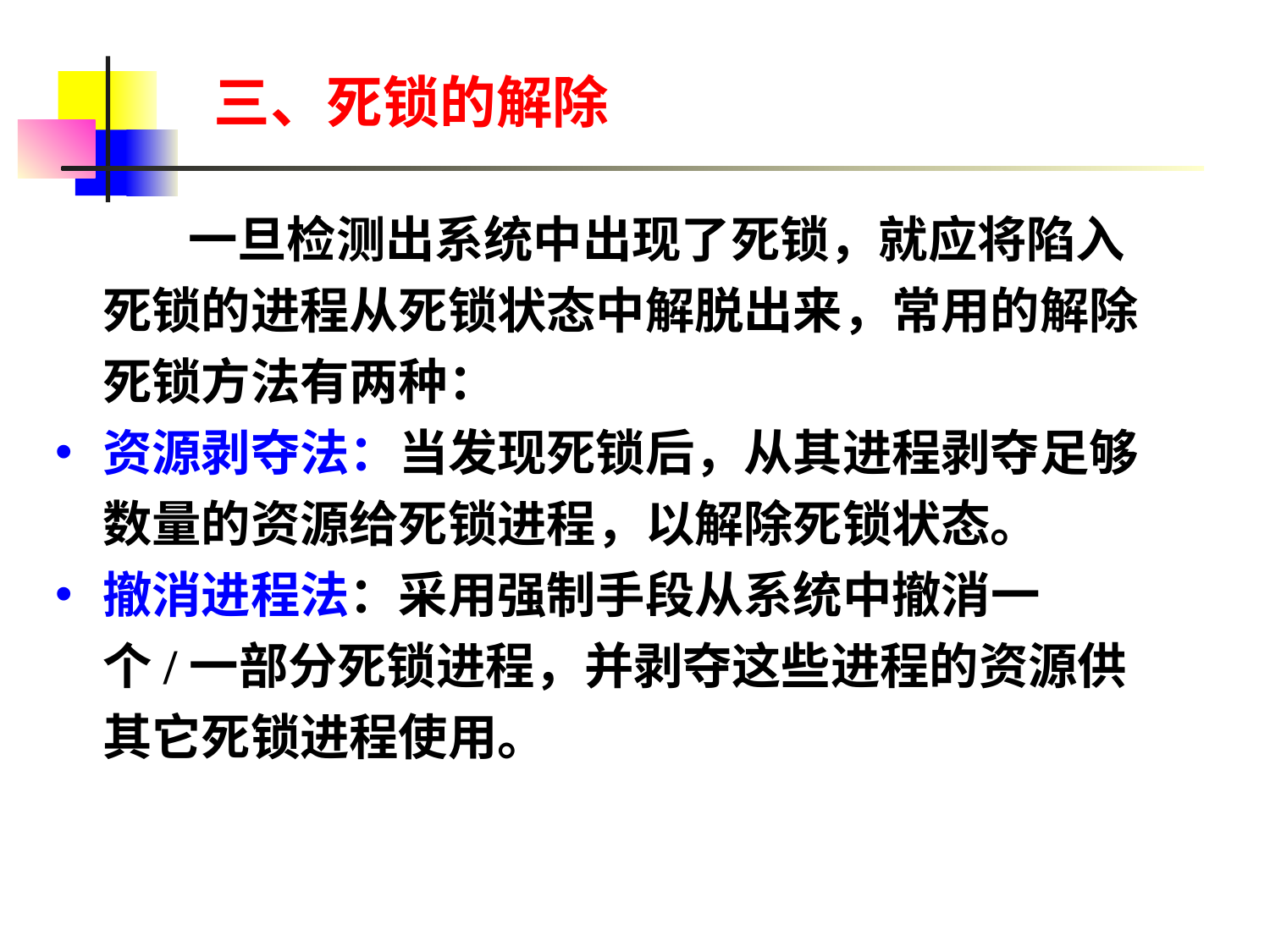

# 三、死锁的解除
           一旦检测出系统中出现了死锁，就应将陷入死锁的进程从死锁状态中解脱出来，常用的解除死锁方法有两种：
资源剥夺法：当发现死锁后，从其进程剥夺足够数量的资源给死锁进程，以解除死锁状态。
撤消进程法：采用强制手段从系统中撤消一个/一部分死锁进程，并剥夺这些进程的资源供其它死锁进程使用。